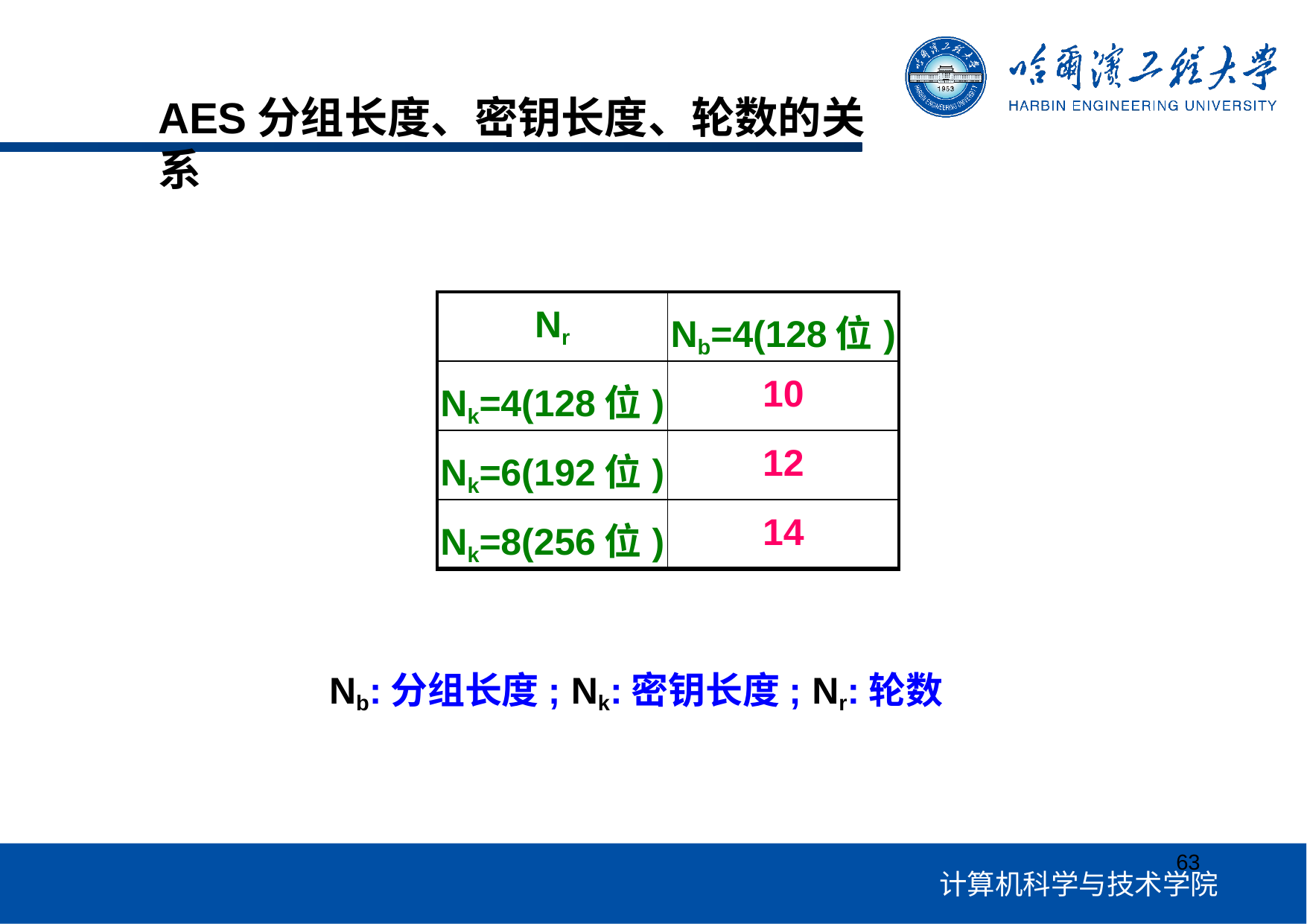

# AES分组长度、密钥长度、轮数的关系
| Nr | Nb=4(128位) |
| --- | --- |
| Nk=4(128位) | 10 |
| Nk=6(192位) | 12 |
| Nk=8(256位) | 14 |
Nb:分组长度; Nk:密钥长度; Nr:轮数
63